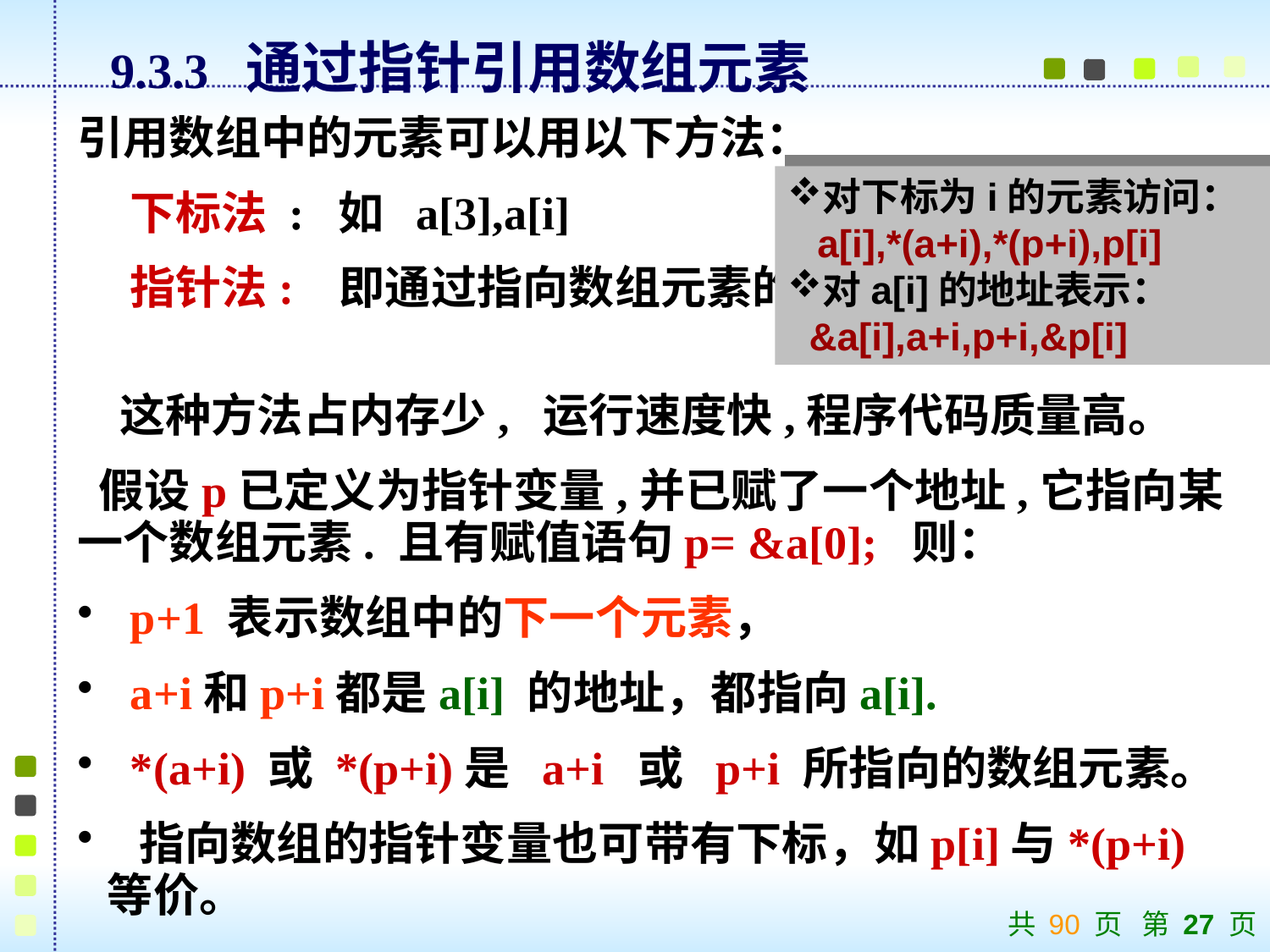

9.3.3  通过指针引用数组元素
引用数组中的元素可以用以下方法：
    下标法 :  如  a[3],a[i]
    指针法:   即通过指向数组元素的指针找到所需的元素.
   这种方法占内存少,  运行速度快,程序代码质量高。
 假设p已定义为指针变量,并已赋了一个地址,它指向某一个数组元素. 且有赋值语句p= &a[0];  则：
  p+1 表示数组中的下一个元素，
  a+i和p+i都是a[i] 的地址，都指向a[i].
  *(a+i) 或 *(p+i)是  a+i  或  p+i 所指向的数组元素。
  指向数组的指针变量也可带有下标，如p[i]与*(p+i)等价。
对下标为i的元素访问：  a[i],*(a+i),*(p+i),p[i]
对a[i]的地址表示：
  &a[i],a+i,p+i,&p[i]
共 90 页   第 27 页